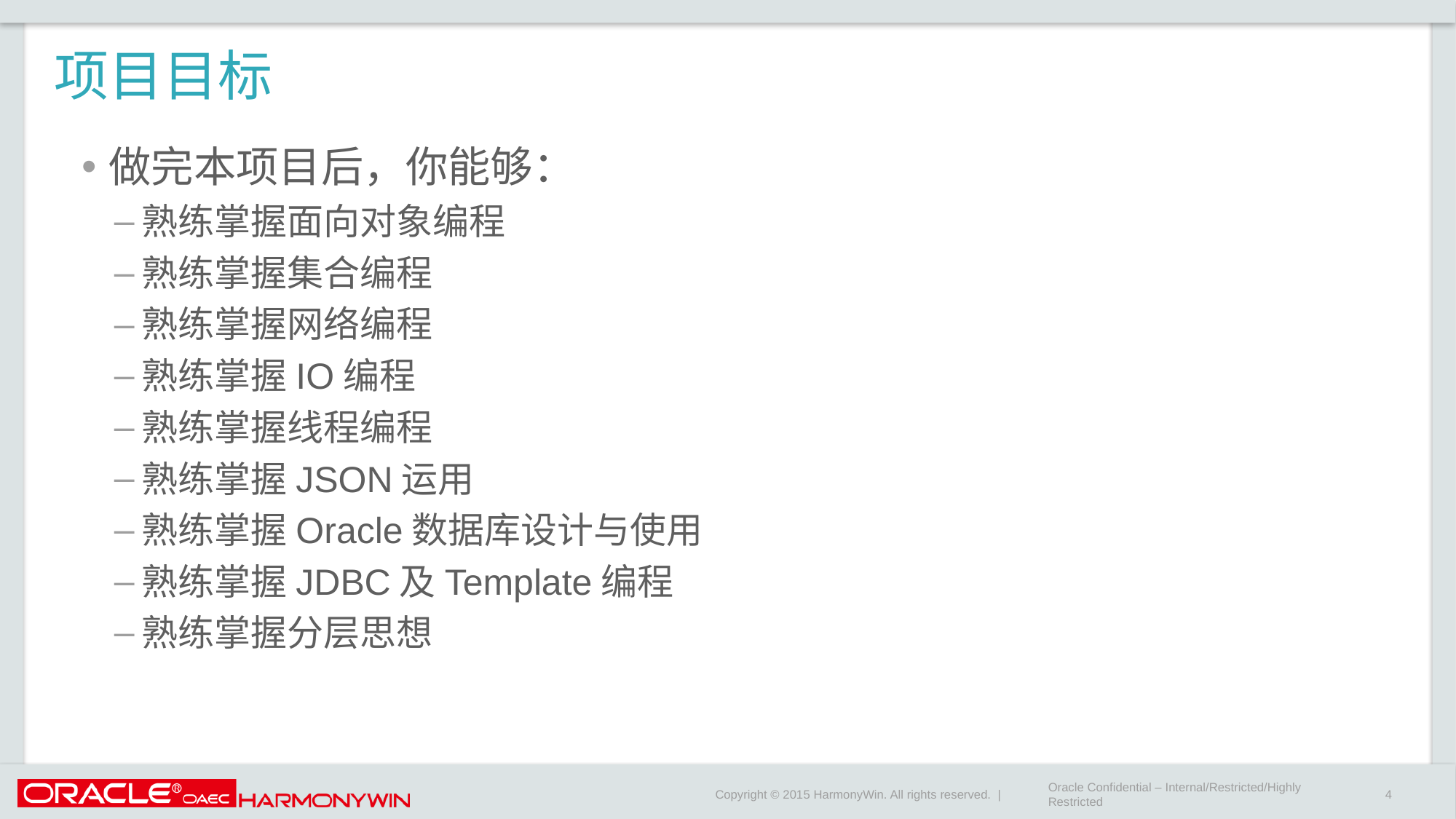

# 项目目标
做完本项目后，你能够：
熟练掌握面向对象编程
熟练掌握集合编程
熟练掌握网络编程
熟练掌握IO编程
熟练掌握线程编程
熟练掌握JSON运用
熟练掌握Oracle数据库设计与使用
熟练掌握JDBC及Template编程
熟练掌握分层思想

Oracle Confidential – Internal/Restricted/Highly Restricted
4